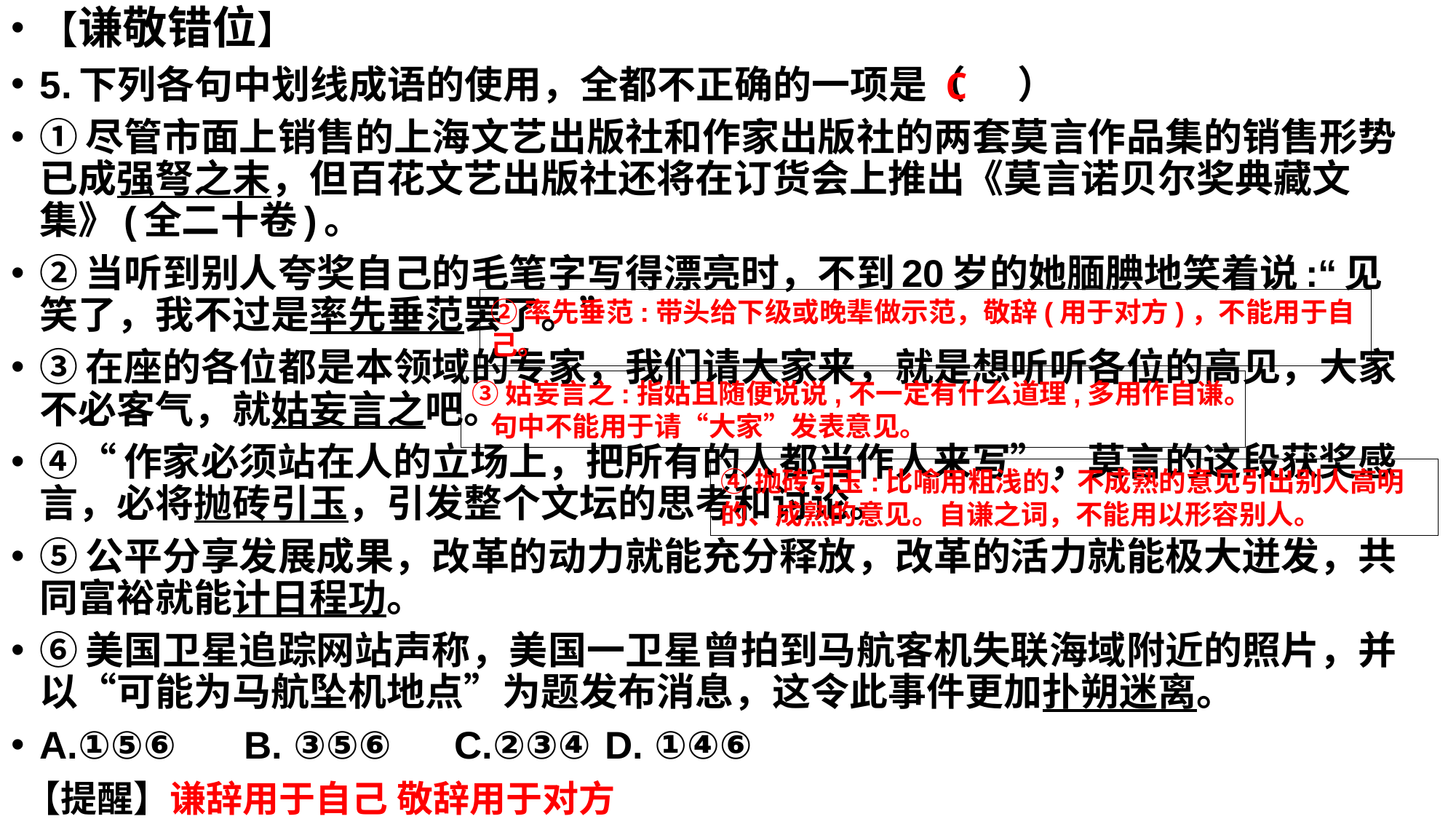

【谦敬错位】
5.下列各句中划线成语的使用，全都不正确的一项是（      ）
①尽管市面上销售的上海文艺出版社和作家出版社的两套莫言作品集的销售形势已成强弩之末，但百花文艺出版社还将在订货会上推出《莫言诺贝尔奖典藏文集》(全二十卷)。
②当听到别人夸奖自己的毛笔字写得漂亮时，不到20岁的她腼腆地笑着说:“见笑了，我不过是率先垂范罢了。”
③在座的各位都是本领域的专家，我们请大家来，就是想听听各位的高见，大家不必客气，就姑妄言之吧。
④“作家必须站在人的立场上，把所有的人都当作人来写”，莫言的这段获奖感言，必将抛砖引玉，引发整个文坛的思考和讨论。
⑤公平分享发展成果，改革的动力就能充分释放，改革的活力就能极大迸发，共同富裕就能计日程功。
⑥美国卫星追踪网站声称，美国一卫星曾拍到马航客机失联海域附近的照片，并以“可能为马航坠机地点”为题发布消息，这令此事件更加扑朔迷离。
A.①⑤⑥	    B. ③⑤⑥	 C.②③④	D. ①④⑥
C
②率先垂范:带头给下级或晚辈做示范，敬辞(用于对方)，不能用于自己。
③姑妄言之:指姑且随便说说,不一定有什么道理,多用作自谦。
  句中不能用于请“大家”发表意见。
④抛砖引玉:比喻用粗浅的、不成熟的意见引出别人高明的、成熟的意见。自谦之词，不能用以形容别人。
【提醒】谦辞用于自己 敬辞用于对方